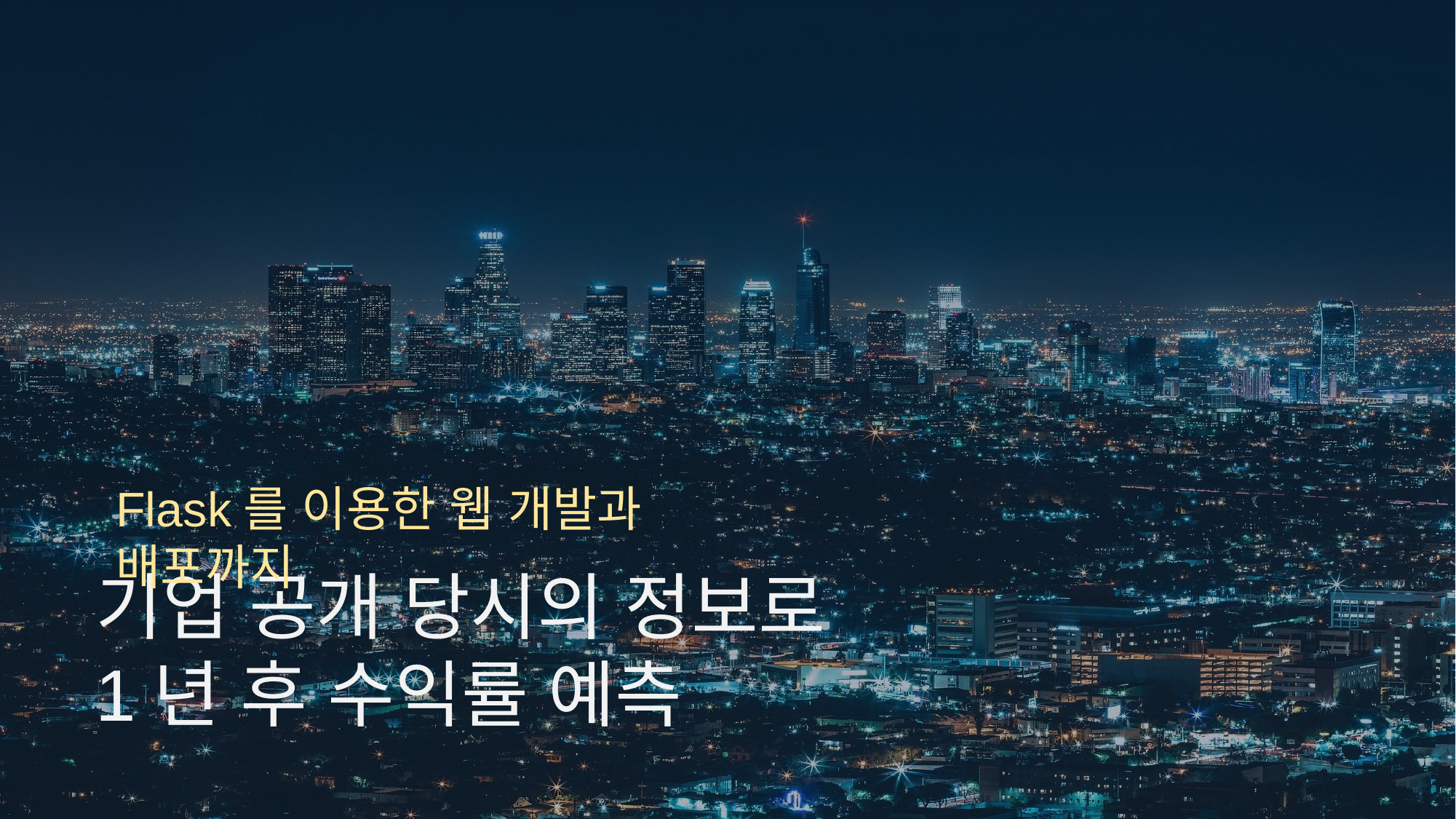

Flask를 이용한 웹 개발과 배포까지
기업 공개 당시의 정보로
1년 후 수익률 예측